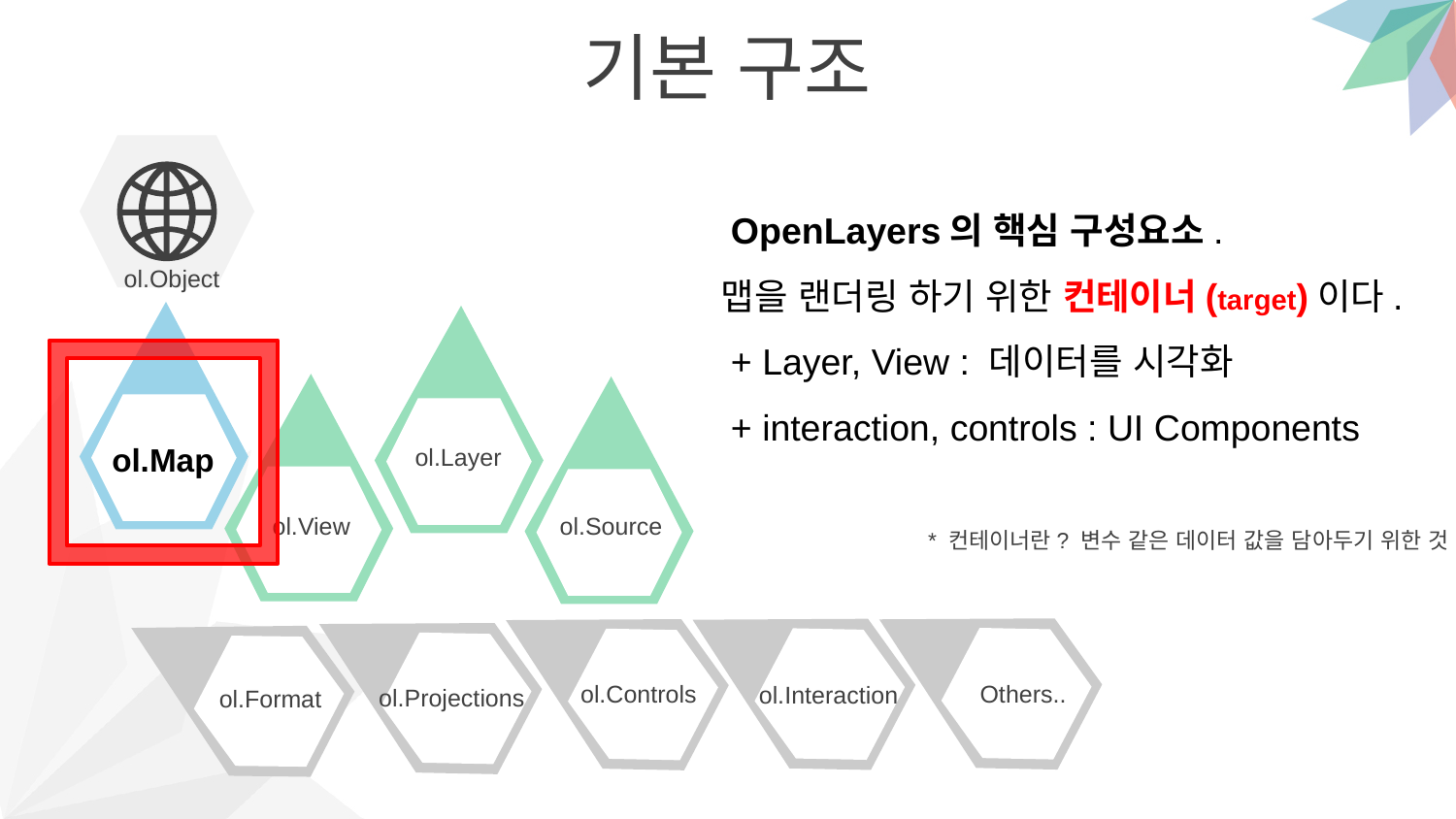

기본 구조

 OpenLayers의 핵심 구성요소.
맵을 랜더링 하기 위한 컨테이너(target)이다.
 + Layer, View : 데이터를 시각화
 + interaction, controls : UI Components

 * 컨테이너란? 변수 같은 데이터 값을 담아두기 위한 것
ol.Object

ol.Map
ol.Layer
ol.Source
ol.View

Others..
ol.Controls
ol.Interaction
ol.Projections
ol.Format